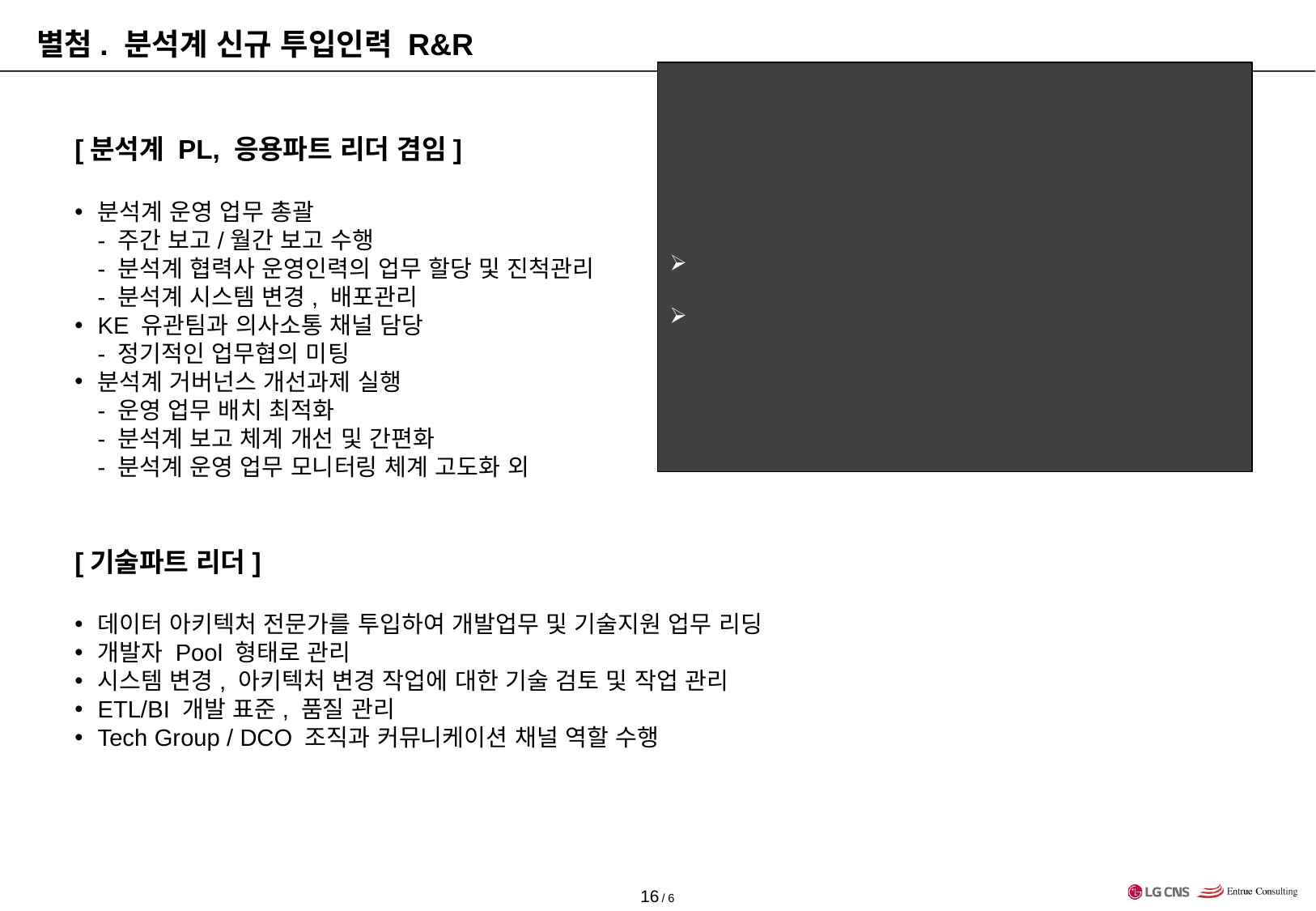

# 별첨. 분석계 신규 투입인력 R&R
[요청사항]

1. 과제 이행계획-로드맵 1장 추가 필요

LG CNS가 ‘주’ 인 과제를
대상으로 시간대 순서로 과제 이행계획- 로드맵(ROUGH한 수준-과제 명 / 과제 상세 내용 수준) 은 필요함.
추후, 투입 후에 과제 이행 계획과 실제 상황이 다를 수 있음. (이해 가능)
ROUGH 한 수준에서라도 계획 필요함

2. 과제명 Align 필요

과제명이 엔트루 측에서 도출한 과제 명과 다름
Align 해주실 것
[분석계 PL, 응용파트 리더 겸임]

분석계 운영 업무 총괄
- 주간 보고/월간 보고 수행
- 분석계 협력사 운영인력의 업무 할당 및 진척관리
- 분석계 시스템 변경, 배포관리
KE 유관팀과 의사소통 채널 담당
- 정기적인 업무협의 미팅
분석계 거버넌스 개선과제 실행
- 운영 업무 배치 최적화
- 분석계 보고 체계 개선 및 간편화
- 분석계 운영 업무 모니터링 체계 고도화 외

[기술파트 리더]

데이터 아키텍처 전문가를 투입하여 개발업무 및 기술지원 업무 리딩
개발자 Pool 형태로 관리
시스템 변경, 아키텍처 변경 작업에 대한 기술 검토 및 작업 관리
ETL/BI 개발 표준, 품질 관리
Tech Group / DCO 조직과 커뮤니케이션 채널 역할 수행